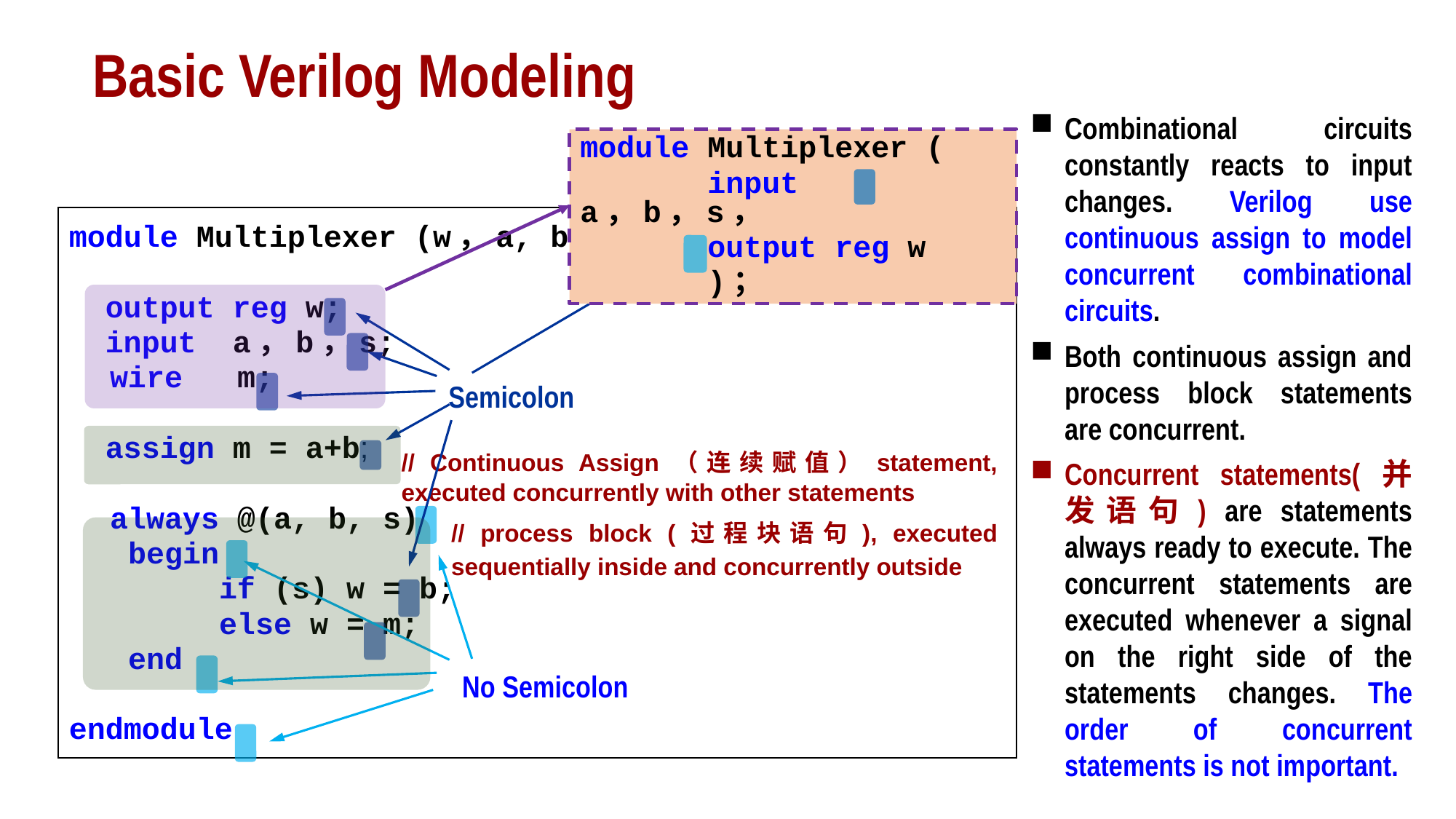

# Basic Verilog Modeling
Combinational circuits constantly reacts to input changes. Verilog use continuous assign to model concurrent combinational circuits.
Both continuous assign and process block statements are concurrent.
Concurrent statements(并发语句) are statements always ready to execute. The concurrent statements are executed whenever a signal on the right side of the statements changes. The order of concurrent statements is not important.

module Multiplexer (
       input  a，b，s，
       output reg w
       )；

module Multiplexer (w，a, b, s );

  output reg w;
  input  a，b，s;
	wire   m;

  assign m = a+b;

	always @(a, b, s)
	 begin
		if (s) w = b;
		else w = m;
	 end

endmodule

No Semicolon

Semicolon

// Continuous Assign（连续赋值）statement, executed concurrently with other statements
// process block (过程块语句), executed sequentially inside and concurrently outside